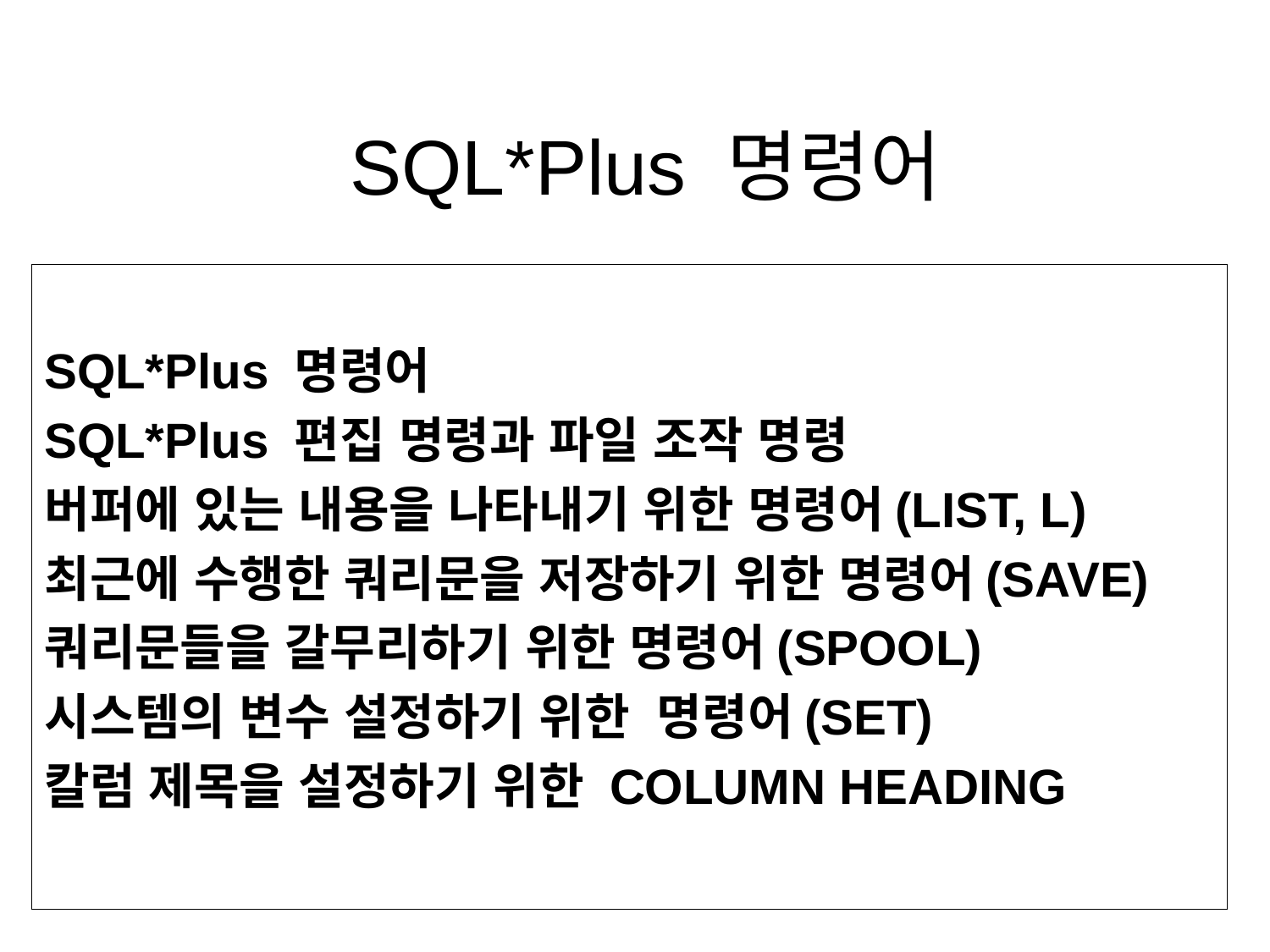

# SQL*Plus 명령어

SQL*Plus 명령어
SQL*Plus 편집 명령과 파일 조작 명령
버퍼에 있는 내용을 나타내기 위한 명령어(LIST, L)
최근에 수행한 쿼리문을 저장하기 위한 명령어(SAVE)
쿼리문들을 갈무리하기 위한 명령어(SPOOL)
시스템의 변수 설정하기 위한  명령어(SET)
칼럼 제목을 설정하기 위한 COLUMN HEADING